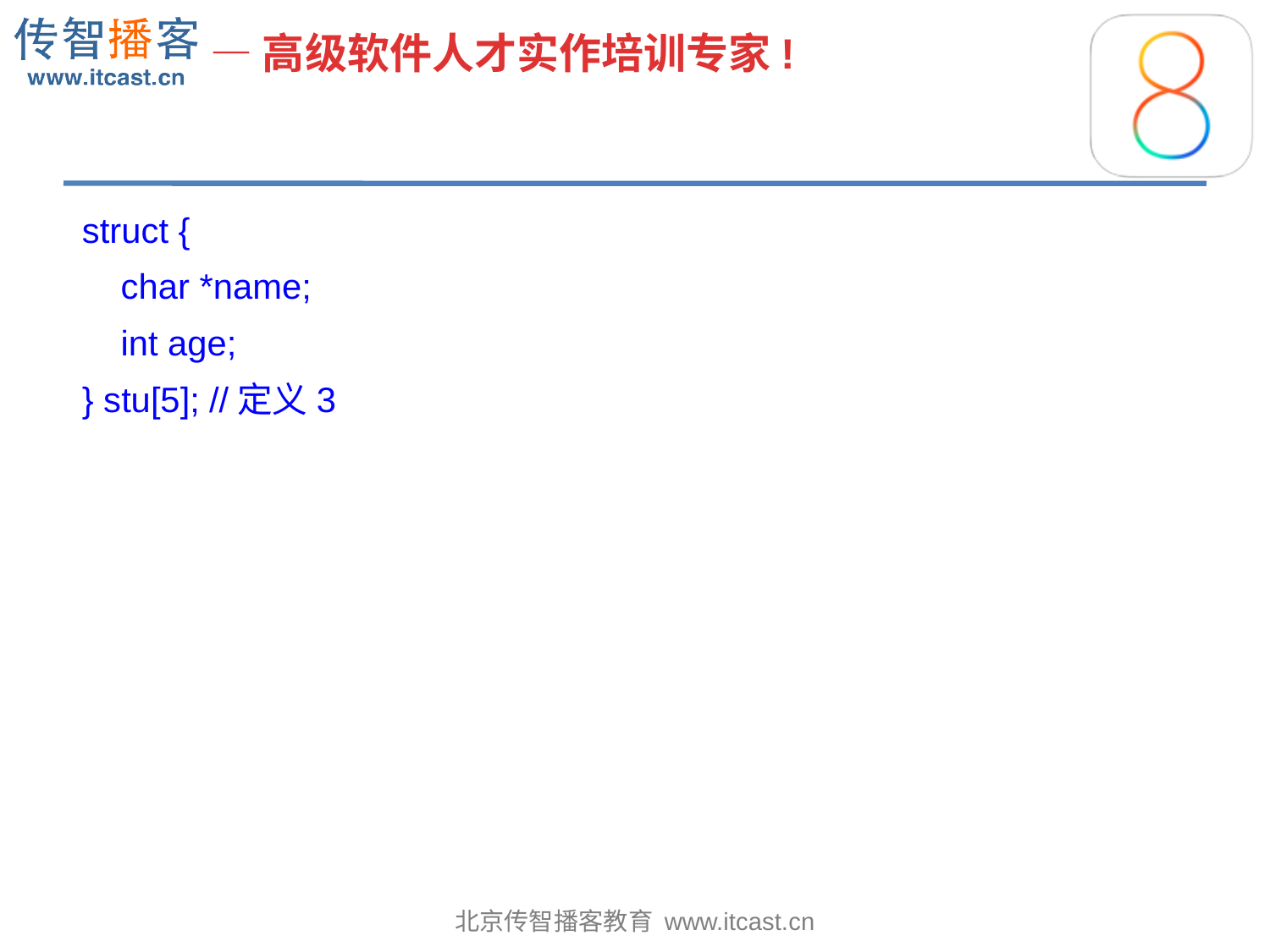

#
struct {
    char *name;
    int age;
} stu[5]; //定义3